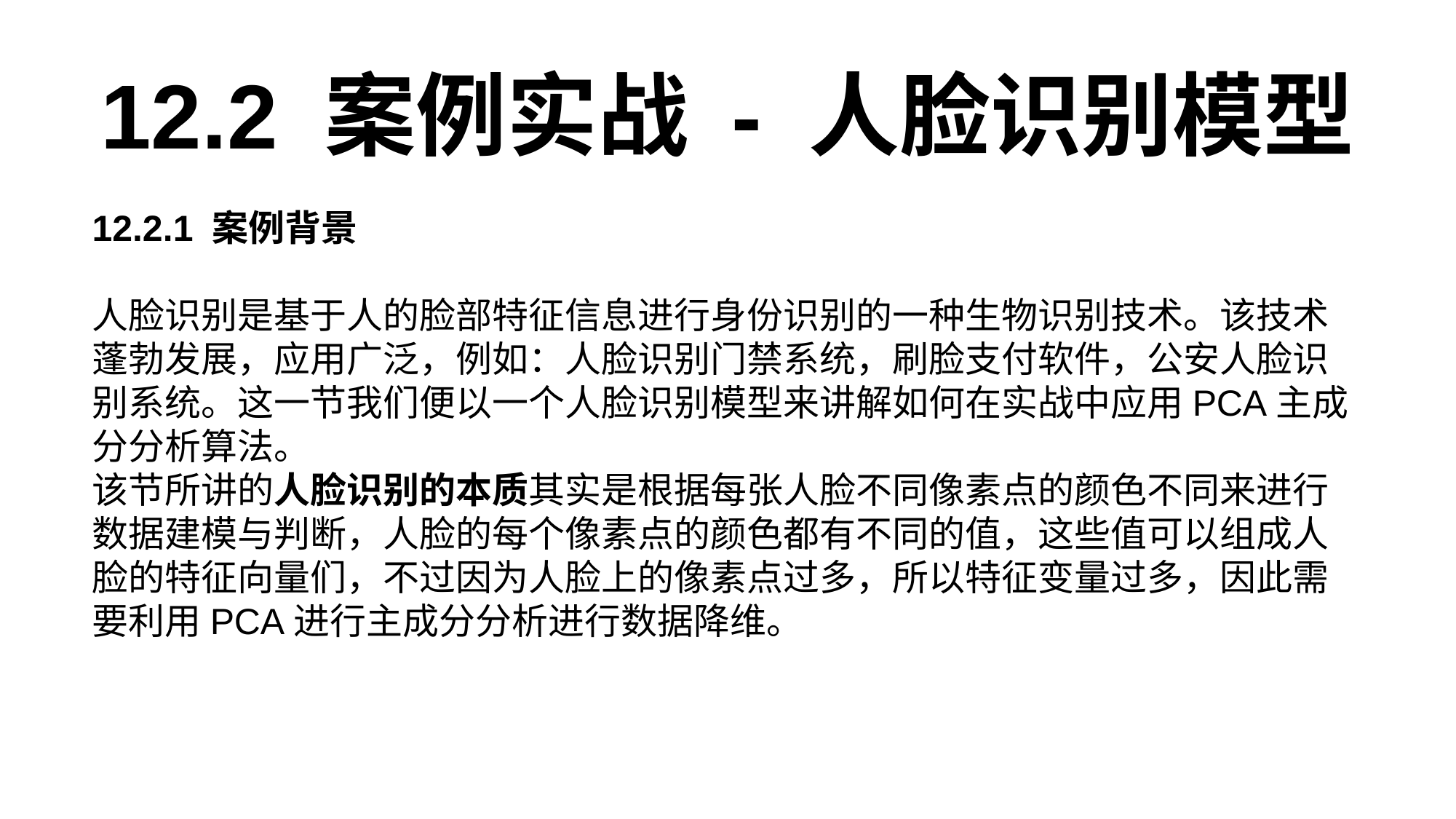

12.2 案例实战 - 人脸识别模型
12.2.1 案例背景

人脸识别是基于人的脸部特征信息进行身份识别的一种生物识别技术。该技术蓬勃发展，应用广泛，例如：人脸识别门禁系统，刷脸支付软件，公安人脸识别系统。这一节我们便以一个人脸识别模型来讲解如何在实战中应用PCA主成分分析算法。
该节所讲的人脸识别的本质其实是根据每张人脸不同像素点的颜色不同来进行数据建模与判断，人脸的每个像素点的颜色都有不同的值，这些值可以组成人脸的特征向量们，不过因为人脸上的像素点过多，所以特征变量过多，因此需要利用PCA进行主成分分析进行数据降维。